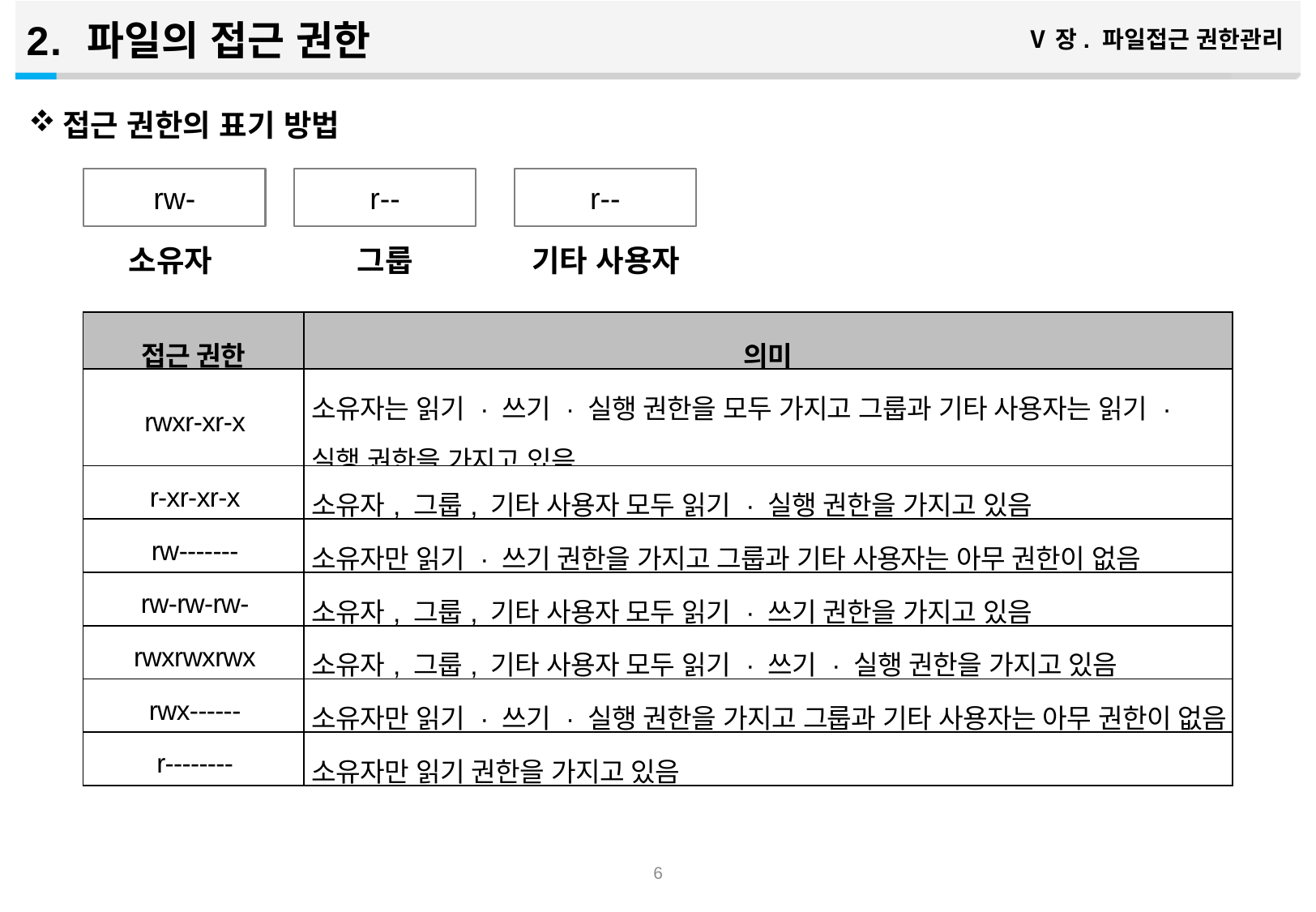

파일의 접근 권한
Ⅴ장. 파일접근 권한관리
접근 권한의 표기 방법
rw-
r--
r--
소유자
그룹
기타 사용자
| 접근 권한 | 의미 |
| --- | --- |
| rwxr-xr-x | 소유자는 읽기 · 쓰기 · 실행 권한을 모두 가지고 그룹과 기타 사용자는 읽기 · 실행 권한을 가지고 있음 |
| r-xr-xr-x | 소유자, 그룹, 기타 사용자 모두 읽기 · 실행 권한을 가지고 있음 |
| rw------- | 소유자만 읽기 · 쓰기 권한을 가지고 그룹과 기타 사용자는 아무 권한이 없음 |
| rw-rw-rw- | 소유자, 그룹, 기타 사용자 모두 읽기 · 쓰기 권한을 가지고 있음 |
| rwxrwxrwx | 소유자, 그룹, 기타 사용자 모두 읽기 · 쓰기 · 실행 권한을 가지고 있음 |
| rwx------ | 소유자만 읽기 · 쓰기 · 실행 권한을 가지고 그룹과 기타 사용자는 아무 권한이 없음 |
| r-------- | 소유자만 읽기 권한을 가지고 있음 |
6